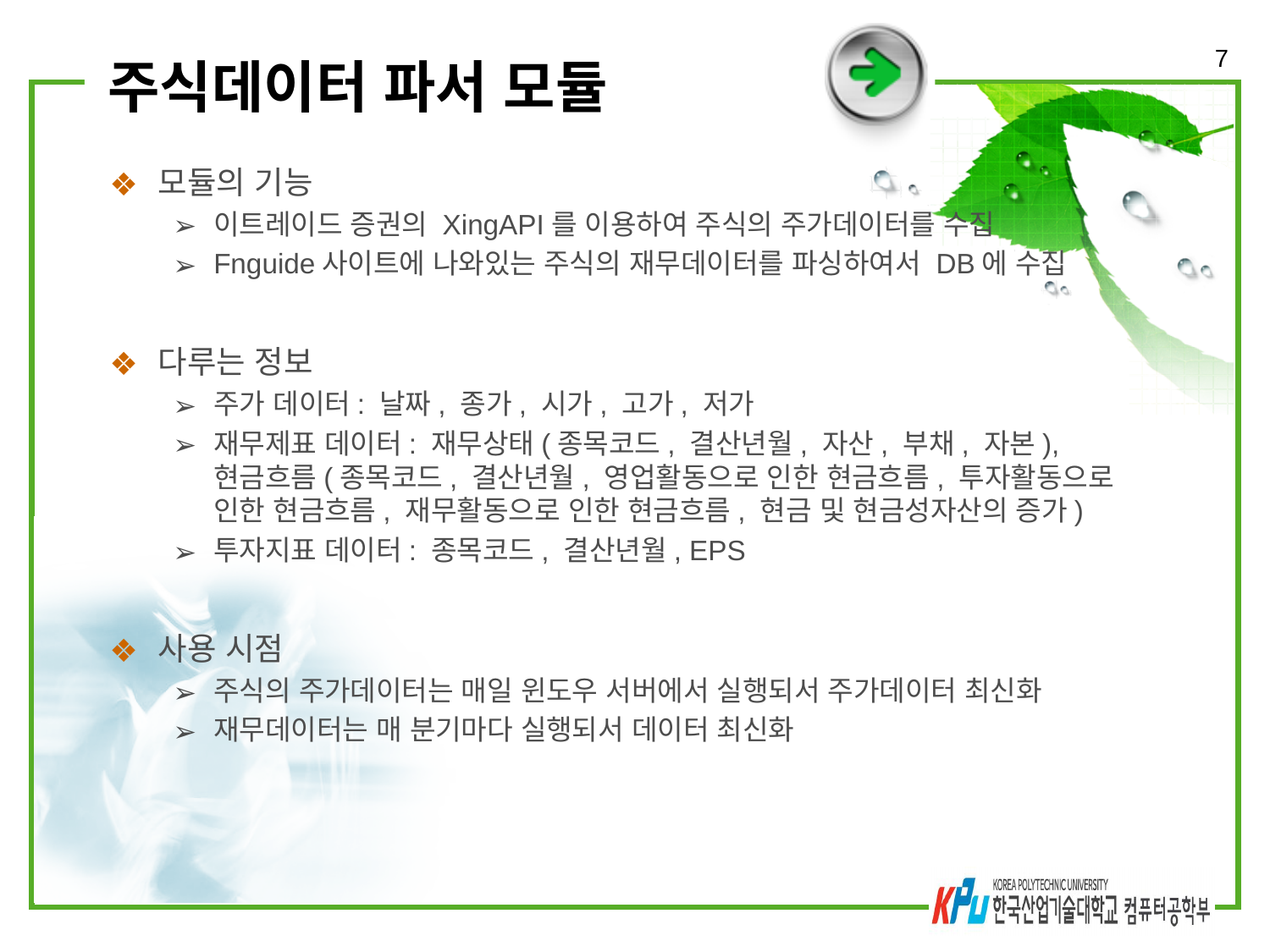

7
# 주식데이터 파서 모듈
모듈의 기능
이트레이드 증권의 XingAPI를 이용하여 주식의 주가데이터를 수집
Fnguide사이트에 나와있는 주식의 재무데이터를 파싱하여서 DB에 수집

다루는 정보
주가 데이터: 날짜, 종가, 시가, 고가, 저가
재무제표 데이터: 재무상태(종목코드, 결산년월, 자산, 부채, 자본), 현금흐름(종목코드, 결산년월, 영업활동으로 인한 현금흐름, 투자활동으로 인한 현금흐름, 재무활동으로 인한 현금흐름, 현금 및 현금성자산의 증가)
투자지표 데이터: 종목코드, 결산년월, EPS

사용 시점
주식의 주가데이터는 매일 윈도우 서버에서 실행되서 주가데이터 최신화
재무데이터는 매 분기마다 실행되서 데이터 최신화